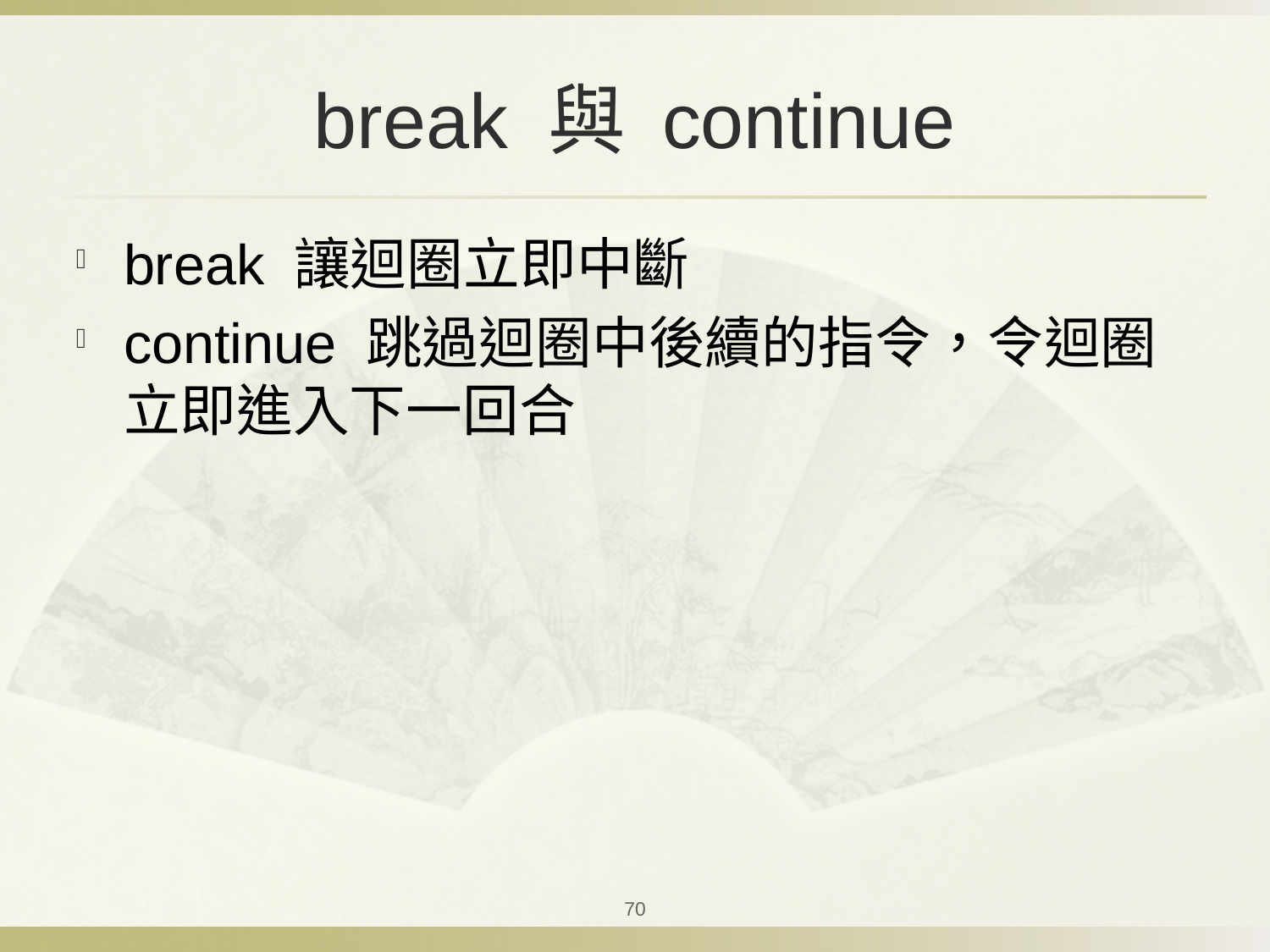

# break 與 continue
break 讓迴圈立即中斷
continue 跳過迴圈中後續的指令，令迴圈立即進入下一回合
70